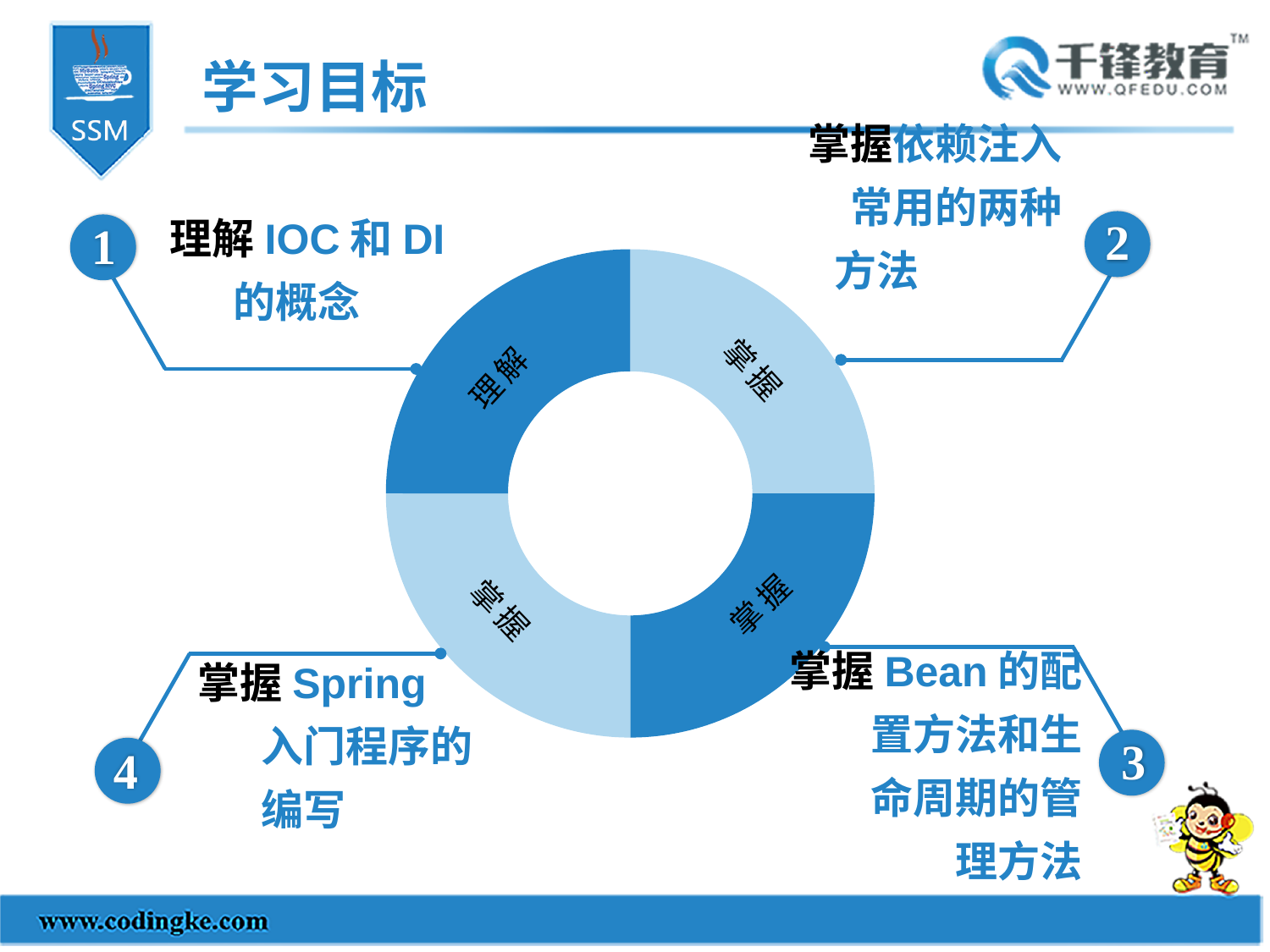

学习目标
掌握依赖注入常用的两种方法
2

理解IOC和DI的概念
1

### Chart

| Category | 销售额 |
|---|---|
| 掌握知识 | 2.5 |
| 理解知识 | 2.5 |
| 熟悉知识 | 2.5 |
| 了解知识 | 2.5 |
理解
掌握
掌握
掌握
掌握Bean的配置方法和生命周期的管理方法
3

掌握Spring入门程序的编写
4